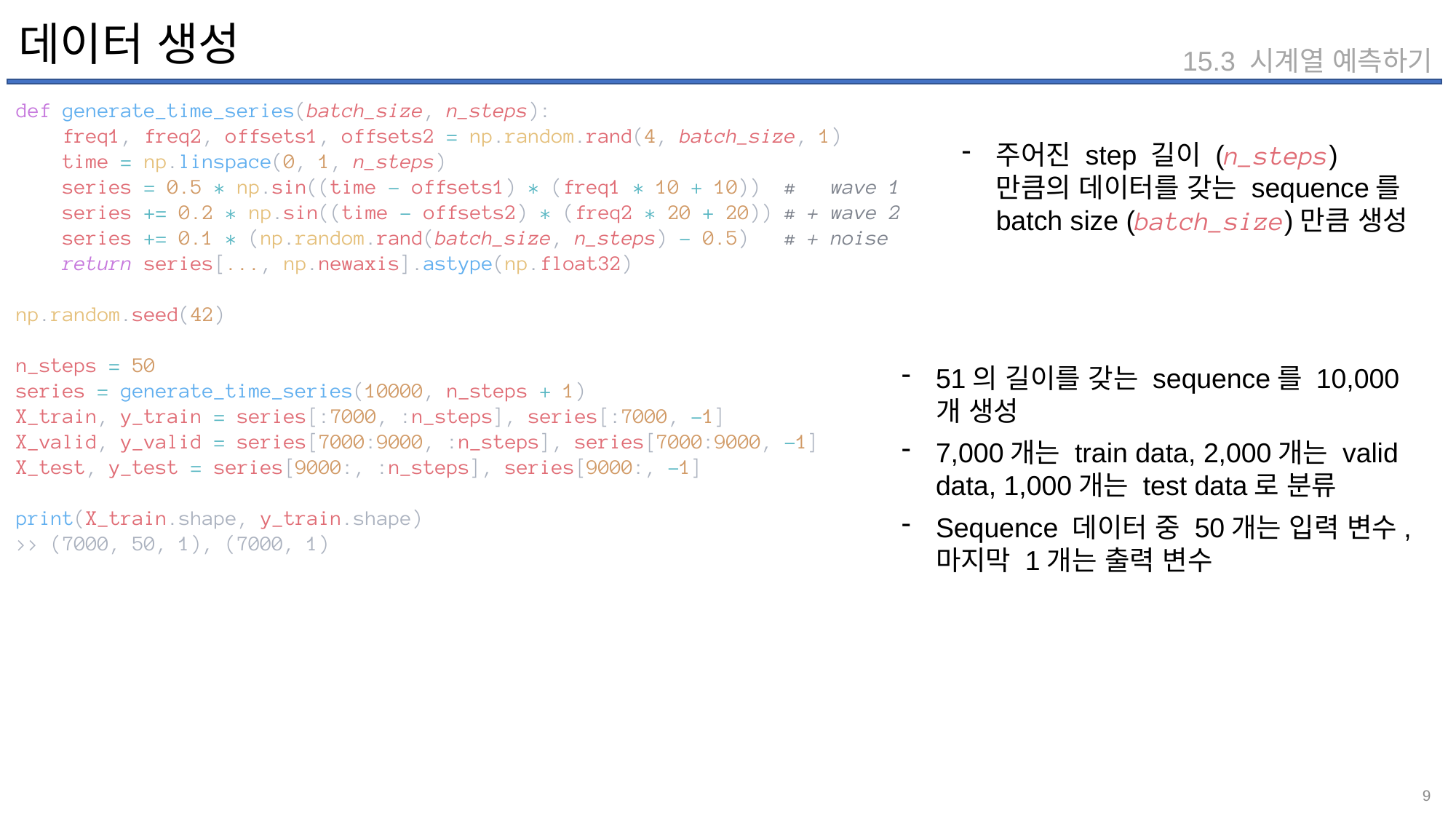

# 데이터 생성
15.3 시계열 예측하기
def generate_time_series(batch_size, n_steps):
    freq1, freq2, offsets1, offsets2 = np.random.rand(4, batch_size, 1)
    time = np.linspace(0, 1, n_steps)
    series = 0.5 * np.sin((time - offsets1) * (freq1 * 10 + 10))  #   wave 1
    series += 0.2 * np.sin((time - offsets2) * (freq2 * 20 + 20)) # + wave 2
    series += 0.1 * (np.random.rand(batch_size, n_steps) - 0.5)   # + noise
    return series[..., np.newaxis].astype(np.float32)

np.random.seed(42)
n_steps = 50
series = generate_time_series(10000, n_steps + 1)
X_train, y_train = series[:7000, :n_steps], series[:7000, -1]
X_valid, y_valid = series[7000:9000, :n_steps], series[7000:9000, -1]
X_test, y_test = series[9000:, :n_steps], series[9000:, -1]

print(X_train.shape, y_train.shape)
>> (7000, 50, 1), (7000, 1)
주어진 step 길이 (n_steps)만큼의 데이터를 갖는 sequence를 batch size (batch_size)만큼 생성
51의 길이를 갖는 sequence를 10,000개 생성
7,000개는 train data, 2,000개는 valid data, 1,000개는 test data로 분류
Sequence 데이터 중 50개는 입력 변수, 마지막 1개는 출력 변수

9